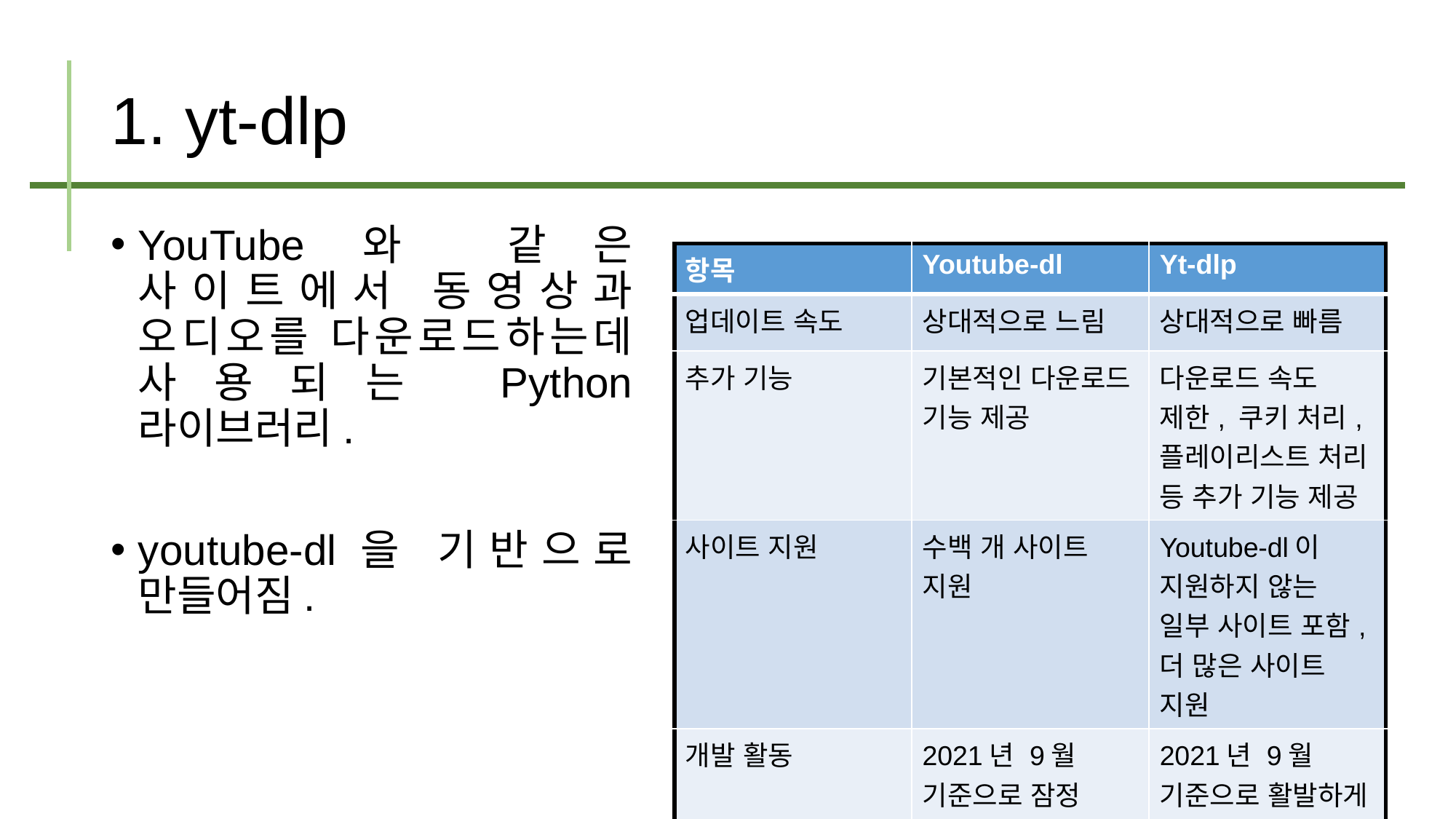

# 1. yt-dlp
YouTube와 같은 사이트에서 동영상과 오디오를 다운로드하는데 사용되는 Python 라이브러리.

youtube-dl을 기반으로 만들어짐.
| 항목 | Youtube-dl | Yt-dlp |
| --- | --- | --- |
| 업데이트 속도 | 상대적으로 느림 | 상대적으로 빠름 |
| 추가 기능 | 기본적인 다운로드 기능 제공 | 다운로드 속도 제한, 쿠키 처리, 플레이리스트 처리 등 추가 기능 제공 |
| 사이트 지원 | 수백 개 사이트 지원 | Youtube-dl이 지원하지 않는 일부 사이트 포함, 더 많은 사이트 지원 |
| 개발 활동 | 2021년 9월 기준으로 잠정 중단 | 2021년 9월 기준으로 활발하게 진행 중 |